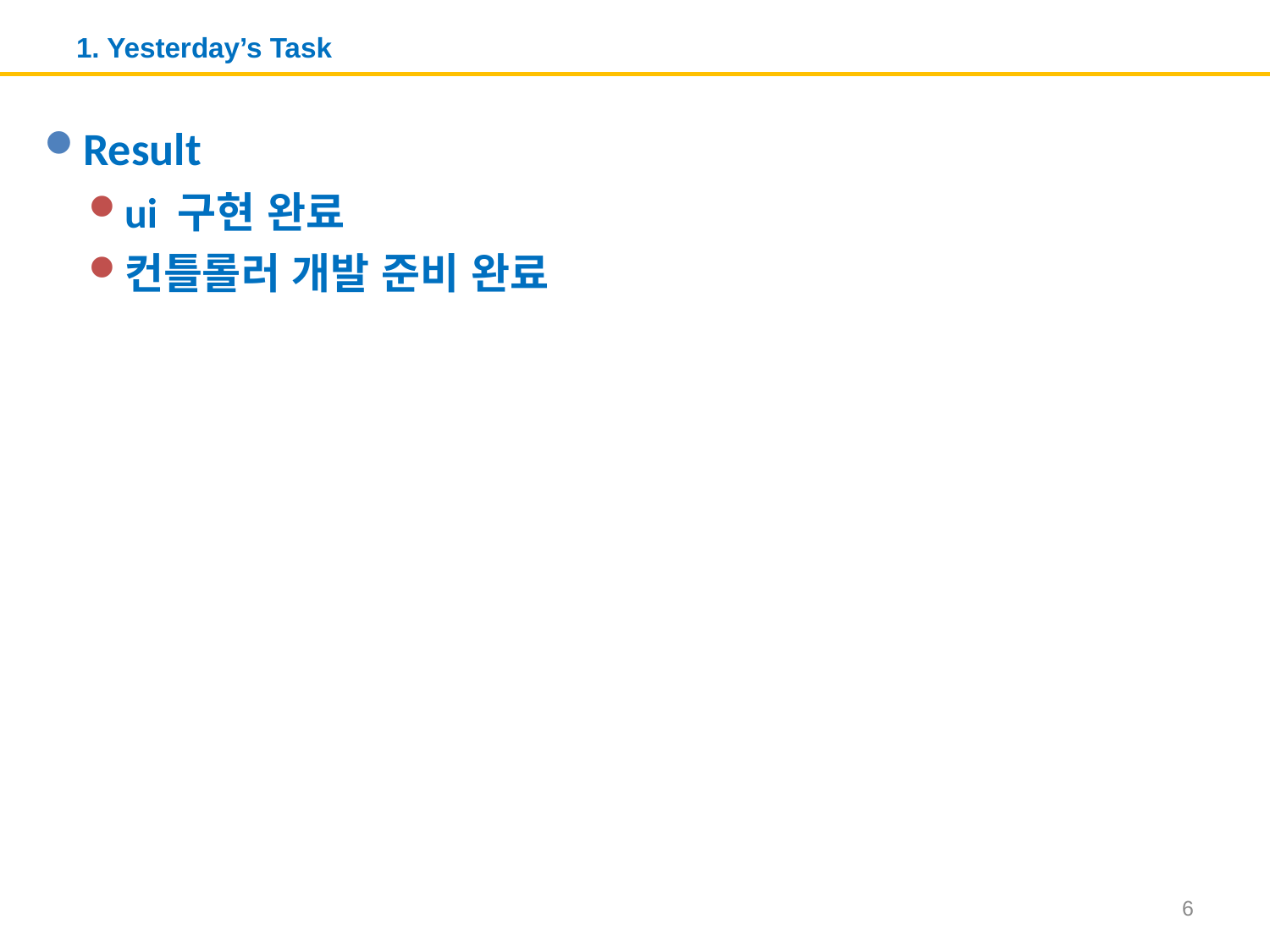

# 1. Yesterday’s Task
Result
ui 구현 완료
컨틀롤러 개발 준비 완료
6